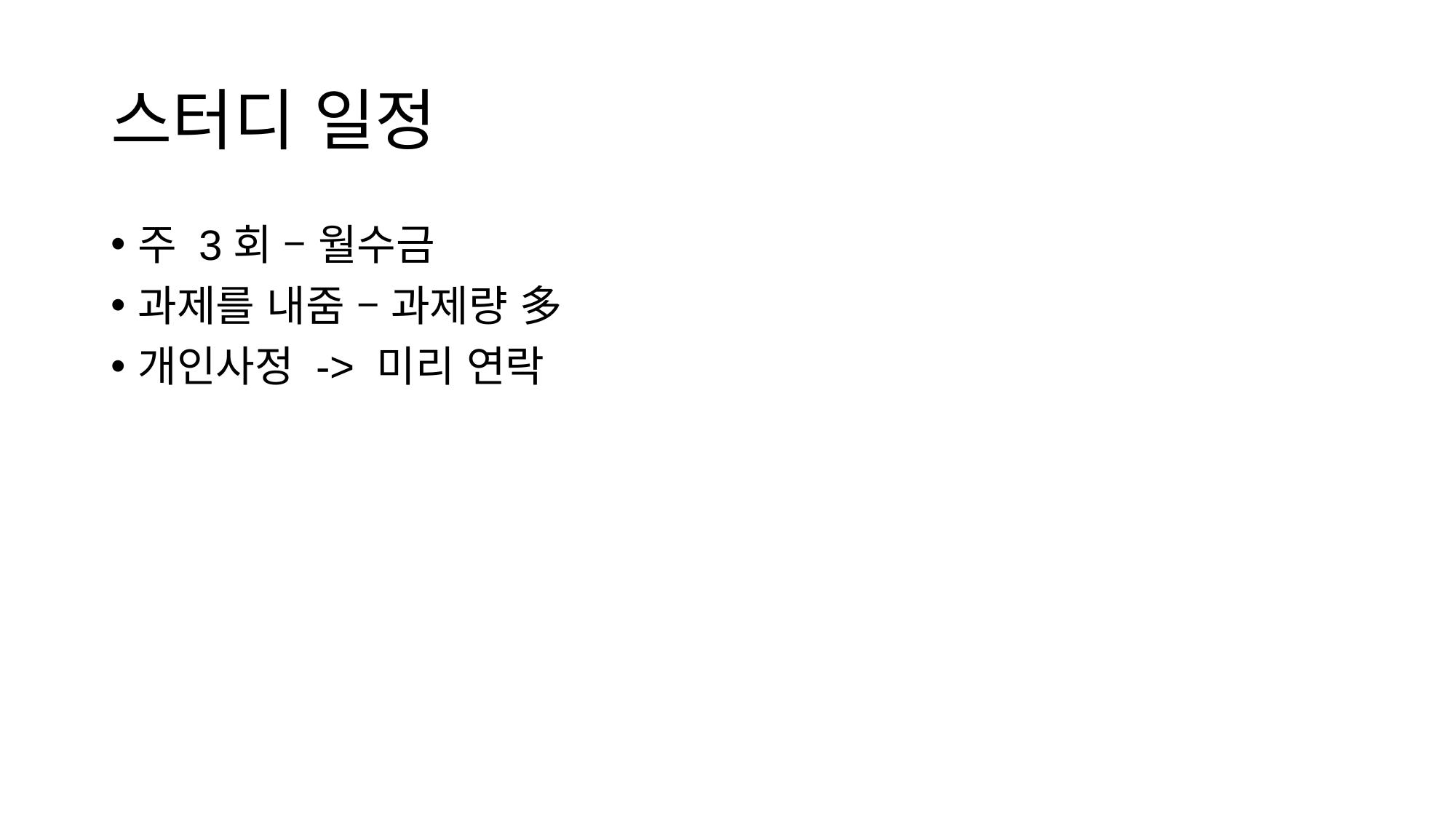

# 스터디 일정
주 3회 – 월수금
과제를 내줌 – 과제량 多
개인사정 -> 미리 연락